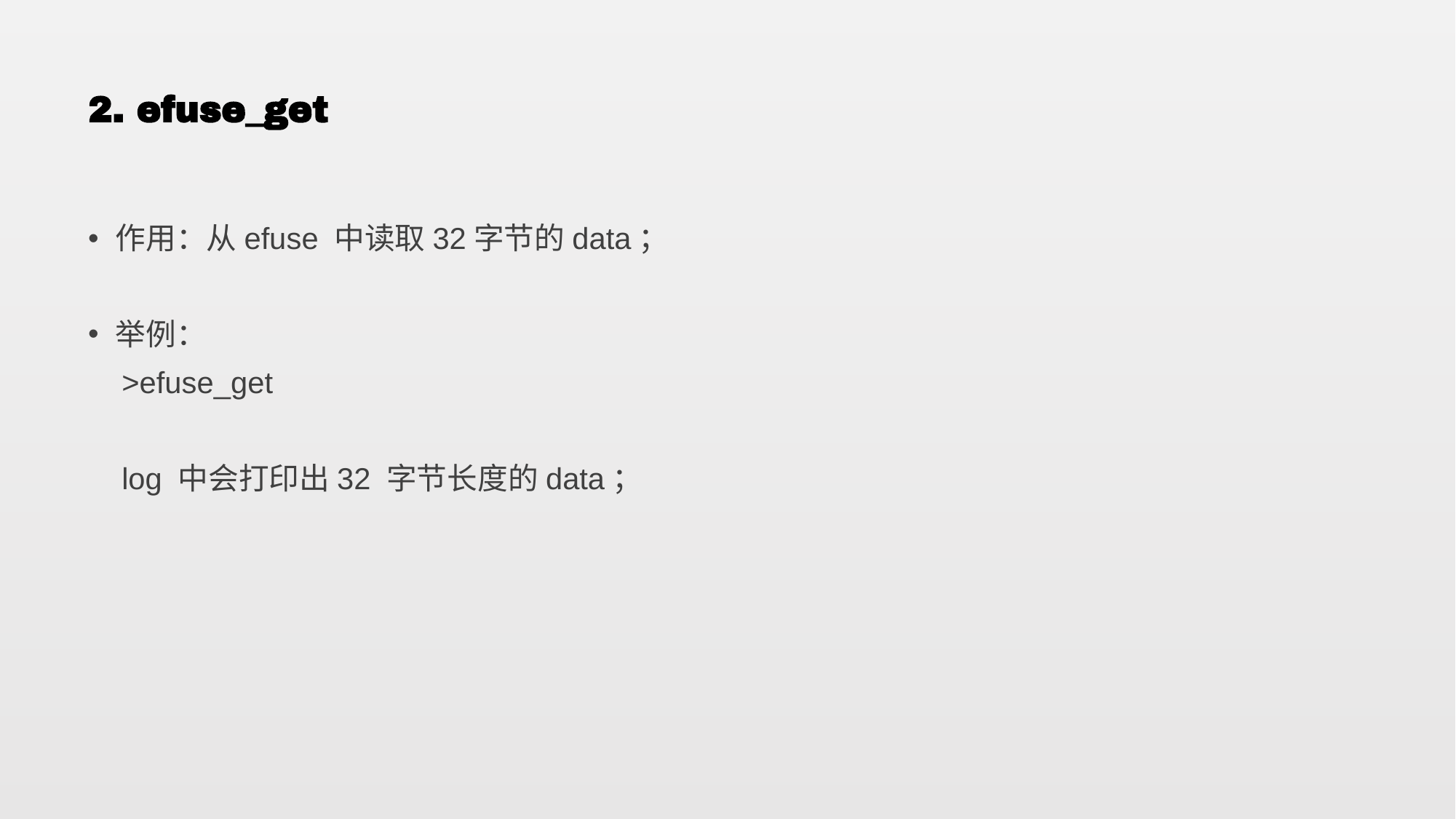

# 2. efuse_get
作用：从efuse 中读取32字节的data；

举例：
    >efuse_get

    log 中会打印出32 字节长度的data；